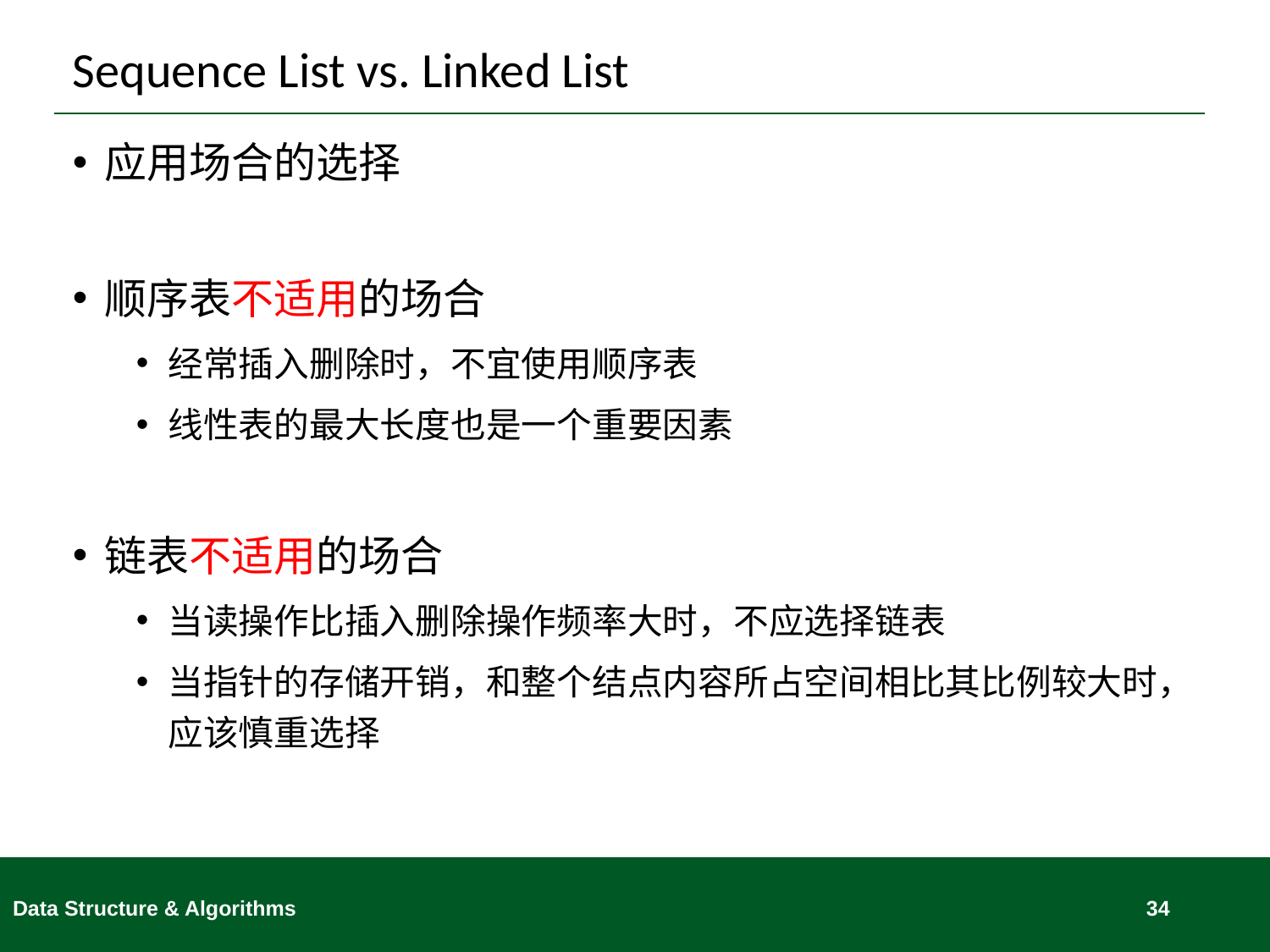

# Sequence List vs. Linked List
应用场合的选择

顺序表不适用的场合
经常插入删除时，不宜使用顺序表
线性表的最大长度也是一个重要因素

链表不适用的场合
当读操作比插入删除操作频率大时，不应选择链表
当指针的存储开销，和整个结点内容所占空间相比其比例较大时，应该慎重选择

Data Structure & Algorithms
34